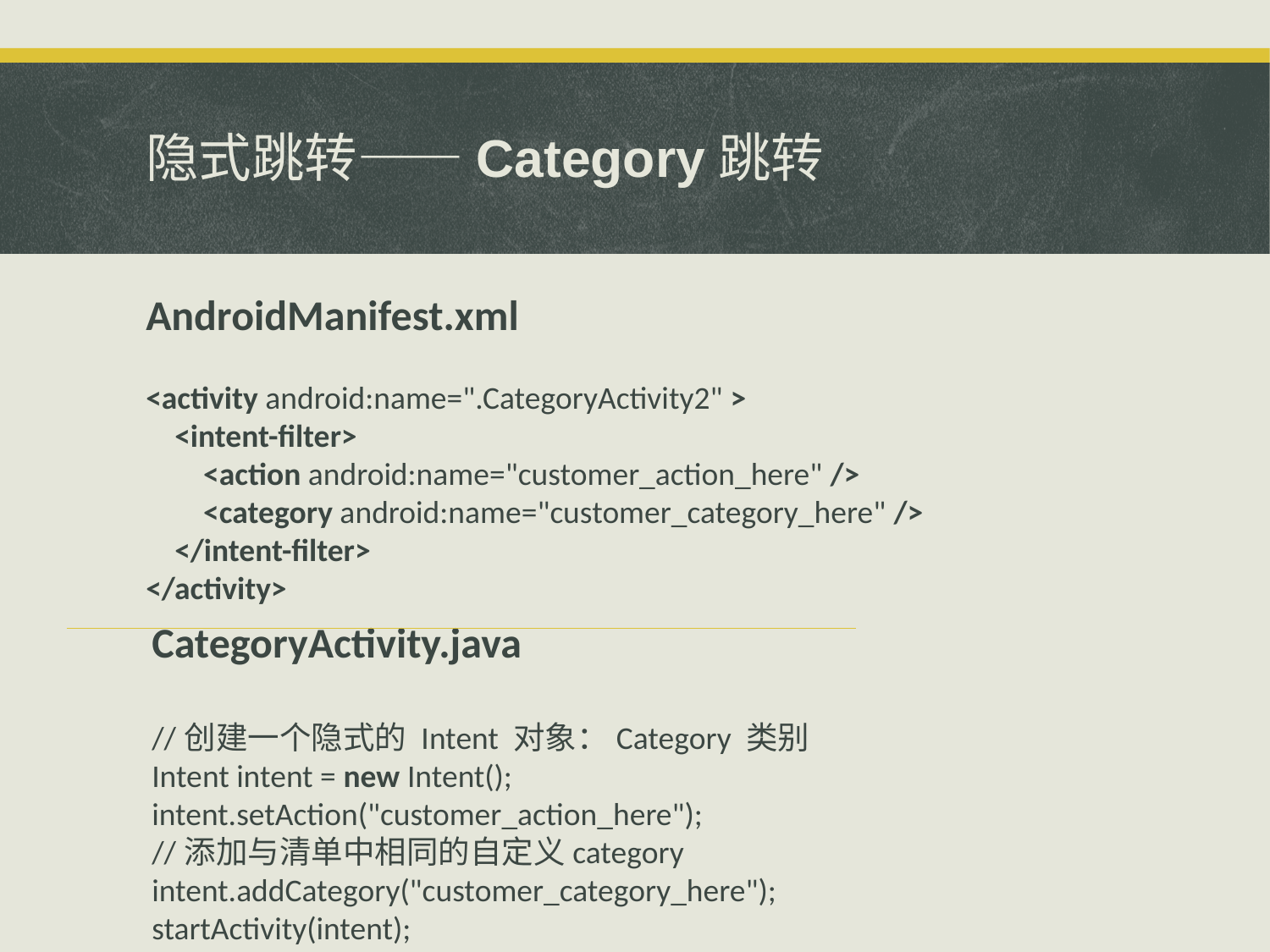

# 隐式跳转——Category跳转
AndroidManifest.xml

<activity android:name=".CategoryActivity2" >
    <intent-filter>
        <action android:name="customer_action_here" />
        <category android:name="customer_category_here" />
    </intent-filter>
</activity>

CategoryActivity.java

//创建一个隐式的 Intent 对象：Category 类别
Intent intent = new Intent();
intent.setAction("customer_action_here");
//添加与清单中相同的自定义category
intent.addCategory("customer_category_here");
startActivity(intent);